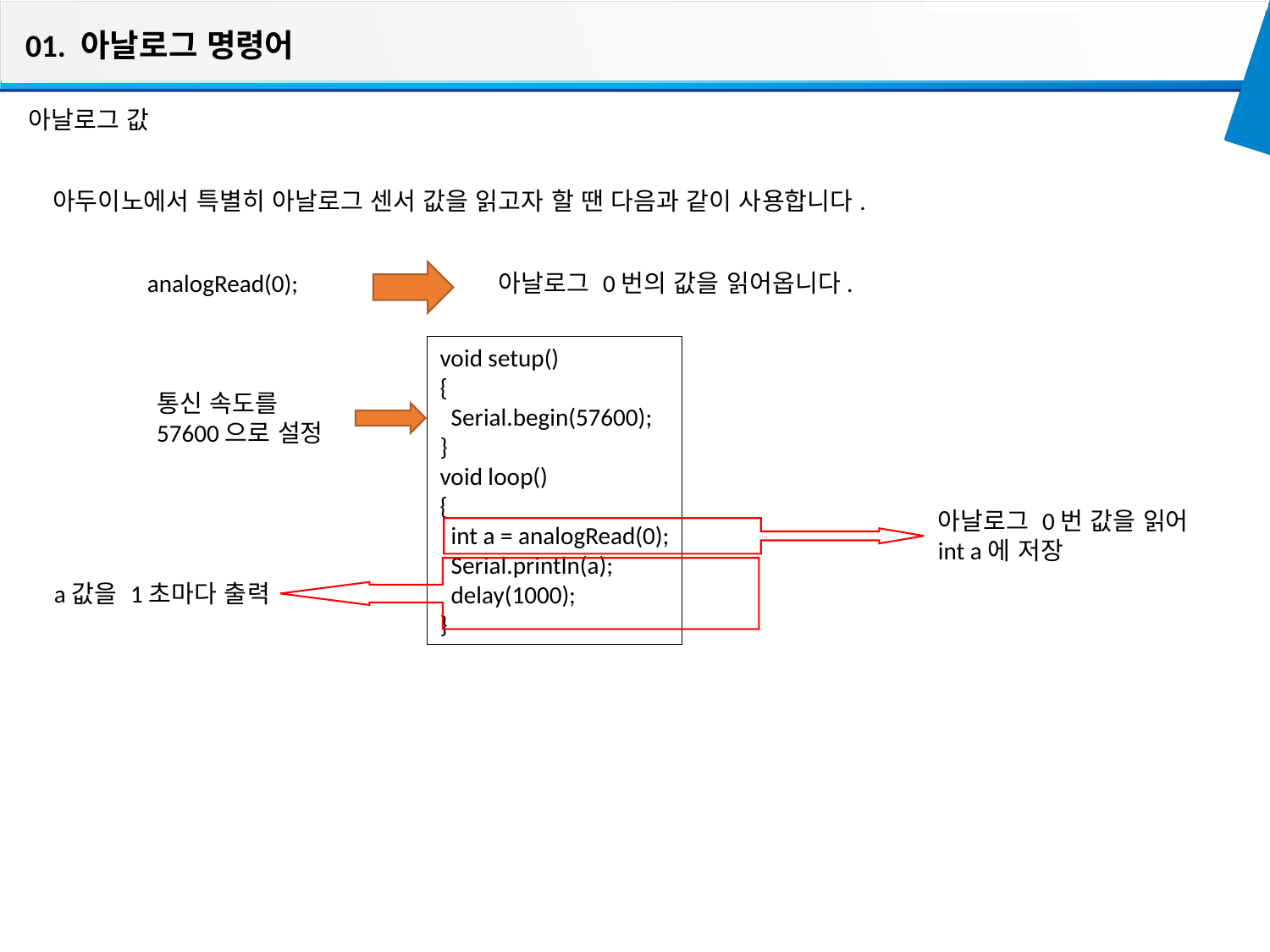

01. 아날로그 명령어

아날로그 값
아두이노에서 특별히 아날로그 센서 값을 읽고자 할 땐 다음과 같이 사용합니다.
analogRead(0);

아날로그 0번의 값을 읽어옵니다.
void setup()
{
  Serial.begin(57600);
}
void loop()
{
  int a = analogRead(0);
  Serial.println(a);
  delay(1000);
}
통신 속도를
57600으로 설정

아날로그 0번 값을 읽어
int a에 저장

a값을 1초마다 출력